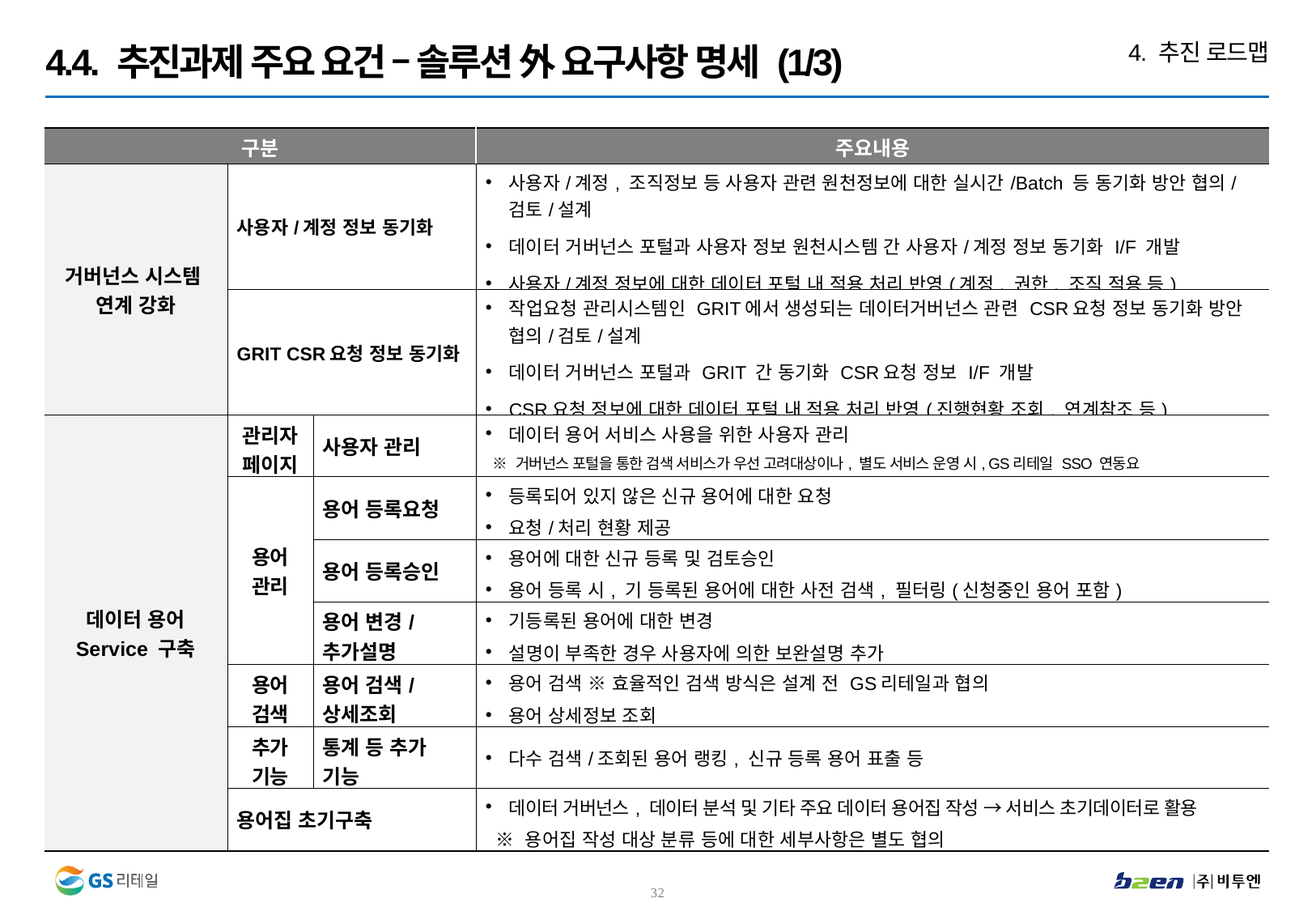

4. 추진 로드맵
4.4. 추진과제 주요 요건 – 솔루션 外 요구사항 명세 (1/3)
| 구분 |  |  | 주요내용 |
| --- | --- | --- | --- |
| 거버넌스 시스템 연계 강화 | 사용자/계정 정보 동기화 |  | 사용자/계정, 조직정보 등 사용자 관련 원천정보에 대한 실시간/Batch 등 동기화 방안 협의/검토/설계 데이터 거버넌스 포털과 사용자 정보 원천시스템 간 사용자/계정 정보 동기화 I/F 개발 사용자/계정 정보에 대한 데이터 포털 내 적용 처리 반영(계정, 권한, 조직 적용 등) |
|  | GRIT CSR요청 정보 동기화 |  | 작업요청 관리시스템인 GRIT에서 생성되는 데이터거버넌스 관련 CSR요청 정보 동기화 방안 협의/검토/설계 데이터 거버넌스 포털과 GRIT 간 동기화 CSR요청 정보 I/F 개발 CSR요청 정보에 대한 데이터 포털 내 적용 처리 반영(진행현황 조회, 연계참조 등) |
| 데이터 용어 Service 구축 | 관리자 페이지 | 사용자 관리 | 데이터 용어 서비스 사용을 위한 사용자 관리 ※ 거버넌스 포털을 통한 검색 서비스가 우선 고려대상이나, 별도 서비스 운영 시, GS리테일 SSO 연동요 |
|  | 용어 관리 | 용어 등록요청 | 등록되어 있지 않은 신규 용어에 대한 요청 요청/처리 현황 제공 |
|  |  | 용어 등록승인 | 용어에 대한 신규 등록 및 검토승인 용어 등록 시, 기 등록된 용어에 대한 사전 검색, 필터링(신청중인 용어 포함) |
|  |  | 용어 변경/추가설명 | 기등록된 용어에 대한 변경 설명이 부족한 경우 사용자에 의한 보완설명 추가 |
|  | 용어 검색 | 용어 검색/상세조회 | 용어 검색 ※ 효율적인 검색 방식은 설계 전 GS리테일과 협의 용어 상세정보 조회 |
|  | 추가 기능 | 통계 등 추가 기능 | 다수 검색/조회된 용어 랭킹, 신규 등록 용어 표출 등 |
|  | 용어집 초기구축 |  | 데이터 거버넌스, 데이터 분석 및 기타 주요 데이터 용어집 작성 → 서비스 초기데이터로 활용 ※ 용어집 작성 대상 분류 등에 대한 세부사항은 별도 협의 |
32